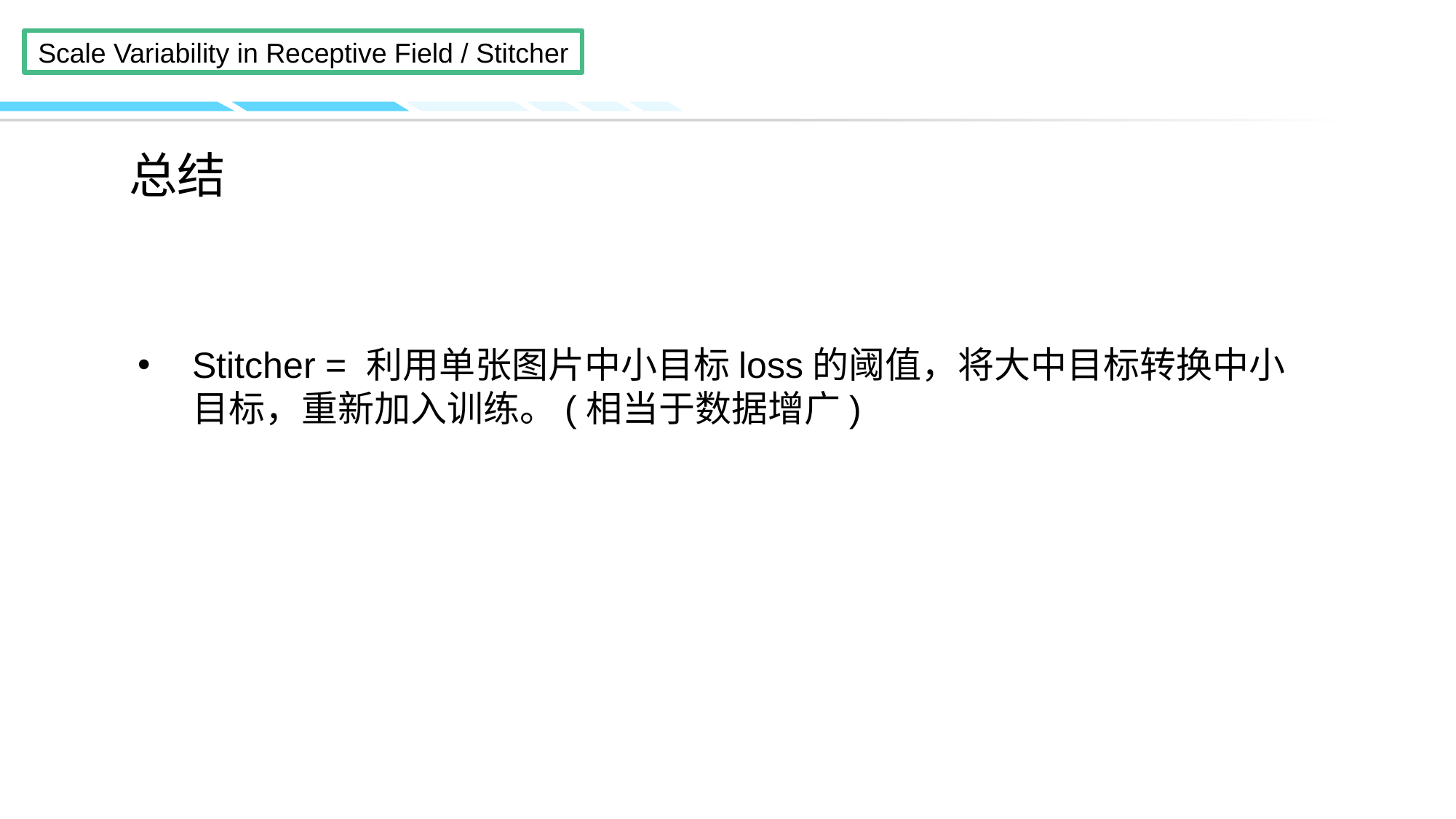

Stitcher = 利用单张图片中小目标loss的阈值，将大中目标转换中小目标，重新加入训练。(相当于数据增广)